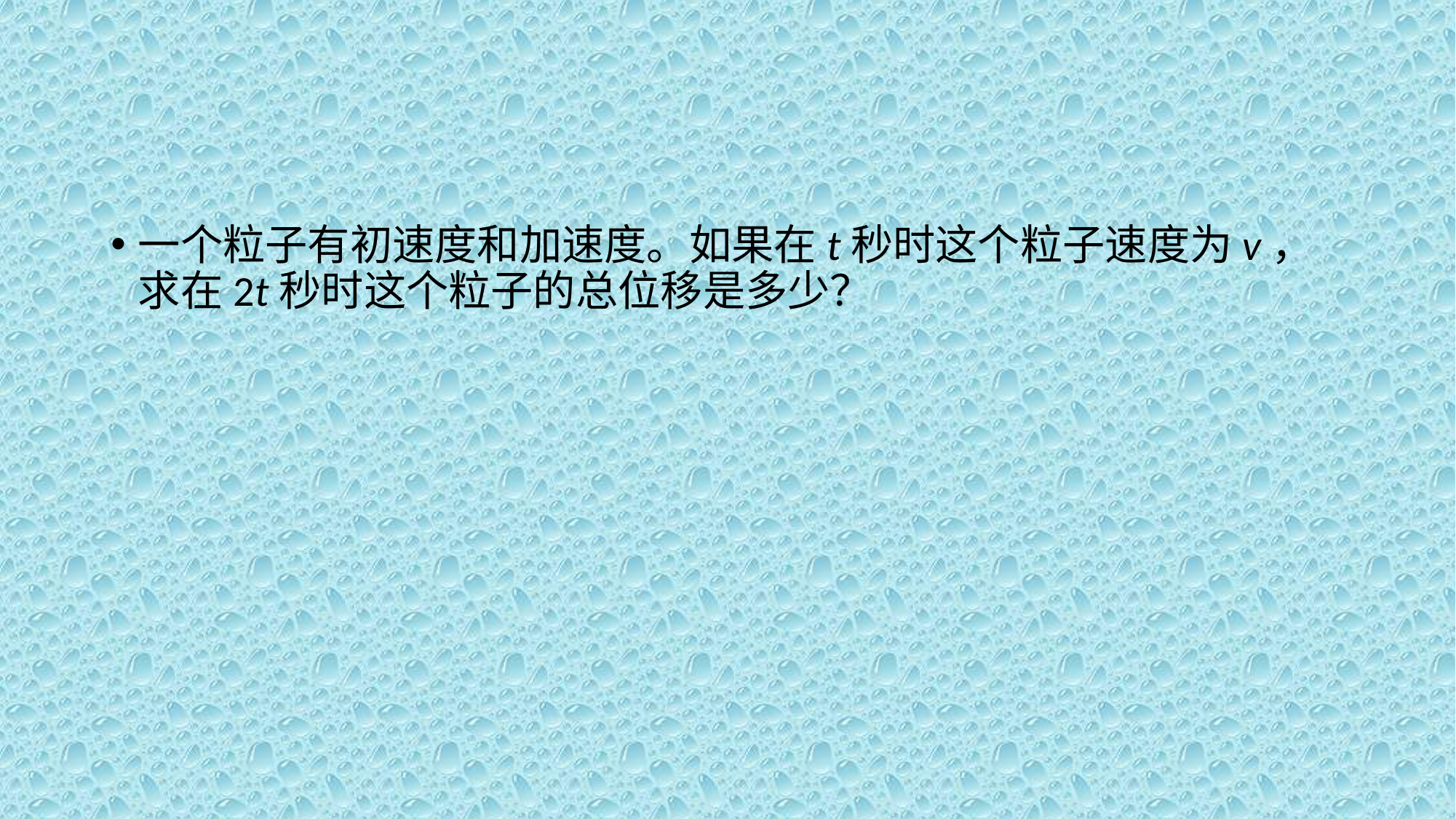

#
一个粒子有初速度和加速度。如果在t秒时这个粒子速度为v，求在2t秒时这个粒子的总位移是多少？